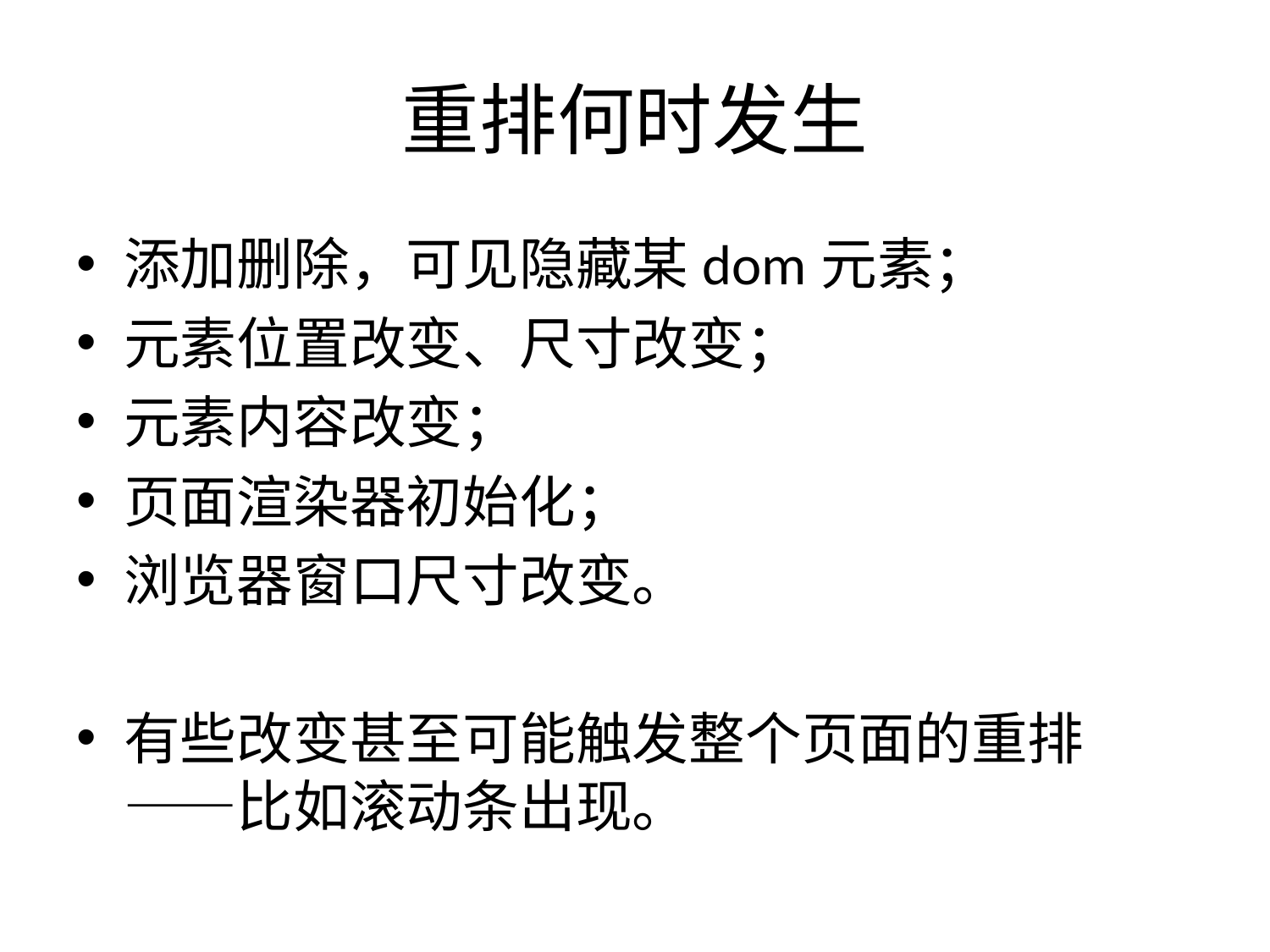

# 重排何时发生
添加删除，可见隐藏某dom元素；
元素位置改变、尺寸改变；
元素内容改变；
页面渲染器初始化；
浏览器窗口尺寸改变。

有些改变甚至可能触发整个页面的重排——比如滚动条出现。